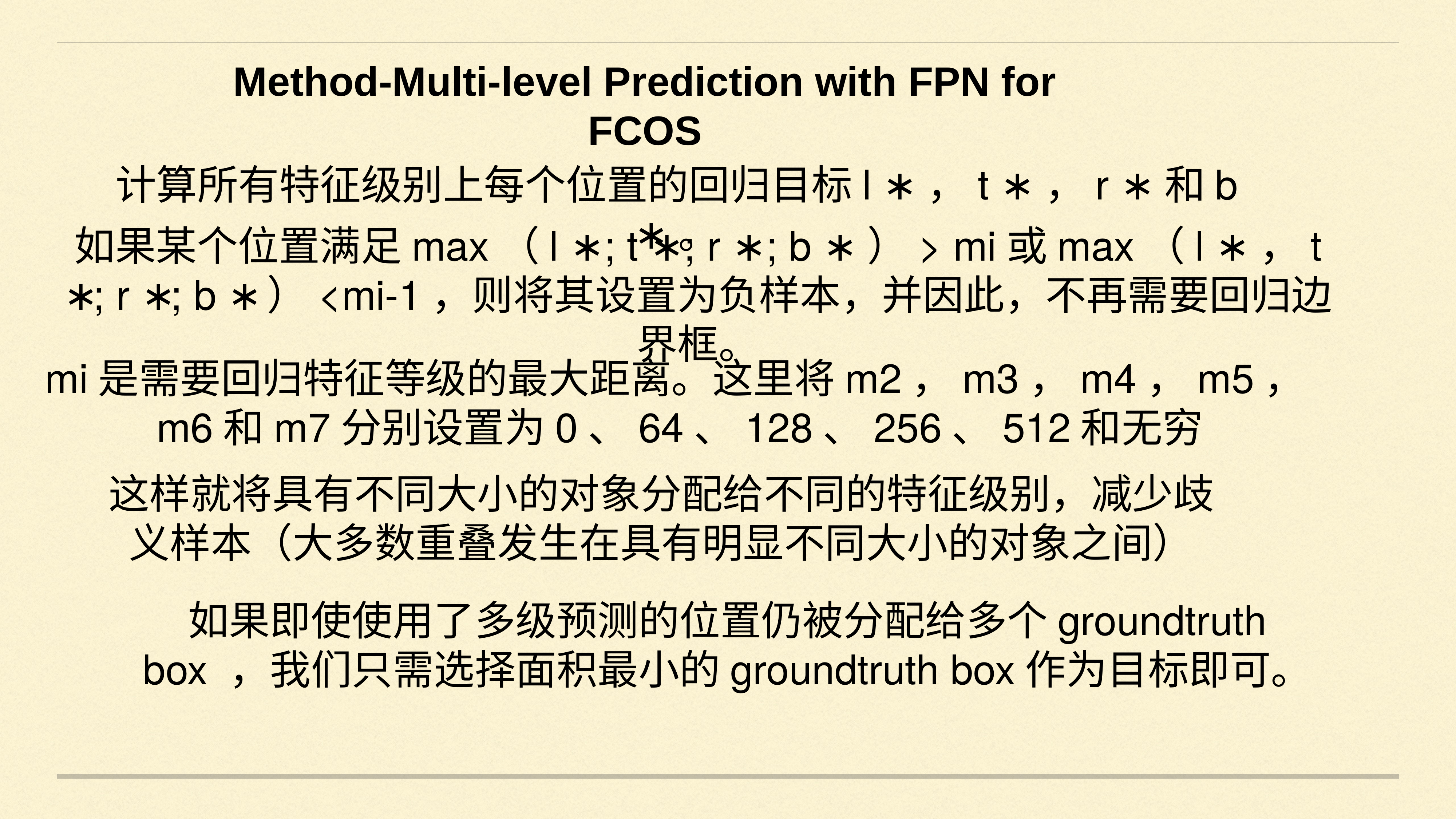

Method-Multi-level Prediction with FPN for FCOS
计算所有特征级别上每个位置的回归目标l ∗，t ∗，r ∗和b ∗。
如果某个位置满足max（l ∗; t ∗; r ∗; b ∗）> mi或max（l ∗，t ∗; r ∗; b ∗）<mi-1，则将其设置为负样本，并因此，不再需要回归边界框。
mi是需要回归特征等级的最大距离。这里将m2，m3，m4，m5，m6和m7分别设置为0、64、128、256、512和无穷
这样就将具有不同大小的对象分配给不同的特征级别，减少歧义样本（大多数重叠发生在具有明显不同大小的对象之间）
如果即使使用了多级预测的位置仍被分配给多个groundtruth box ，我们只需选择面积最小的groundtruth box作为目标即可。